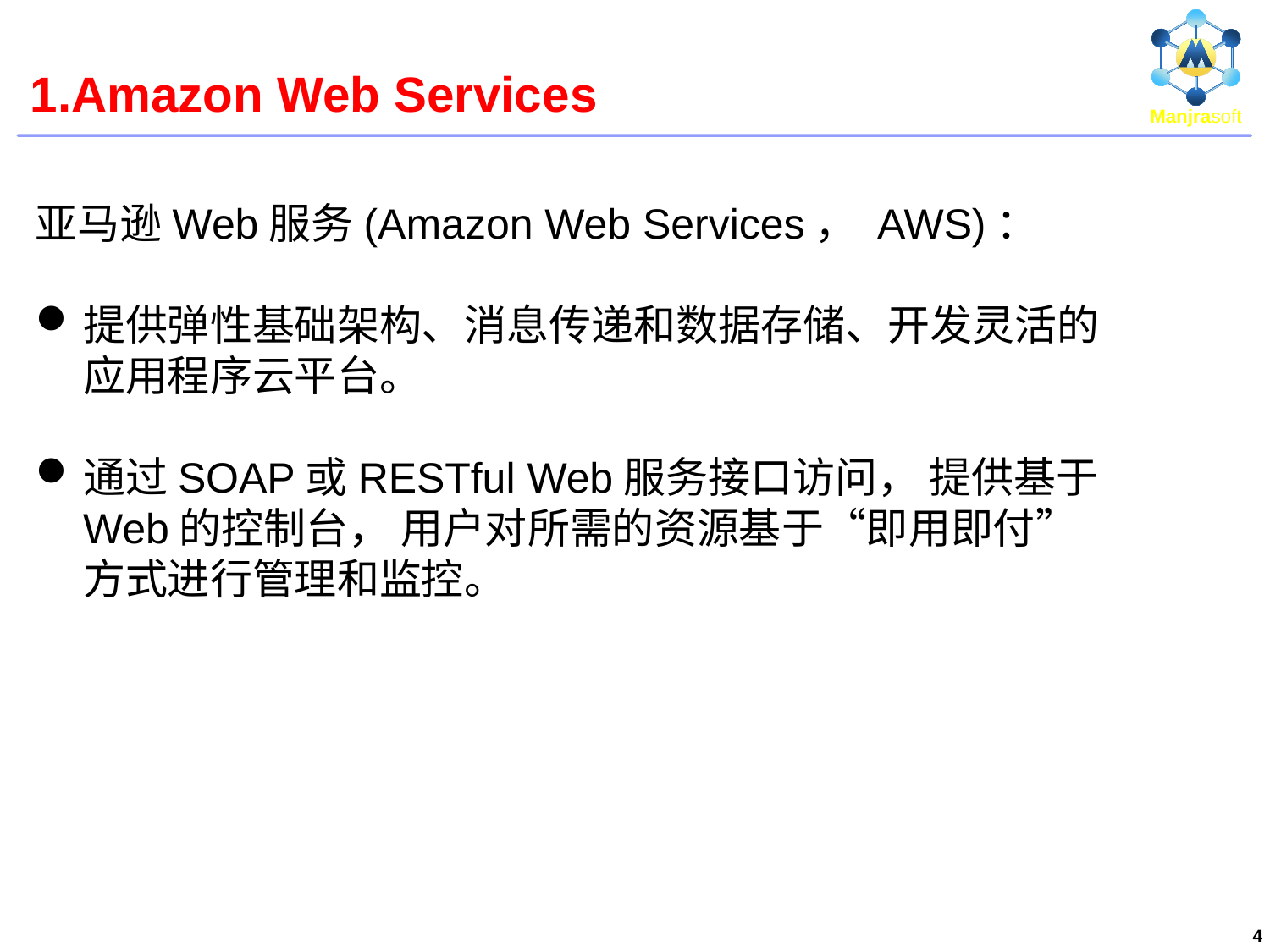

# 1.Amazon Web Services
亚马逊Web服务(Amazon Web Services， AWS)：

提供弹性基础架构、消息传递和数据存储、开发灵活的应用程序云平台。

通过SOAP或RESTful Web服务接口访问， 提供基于Web的控制台， 用户对所需的资源基于“即用即付”方式进行管理和监控。
4